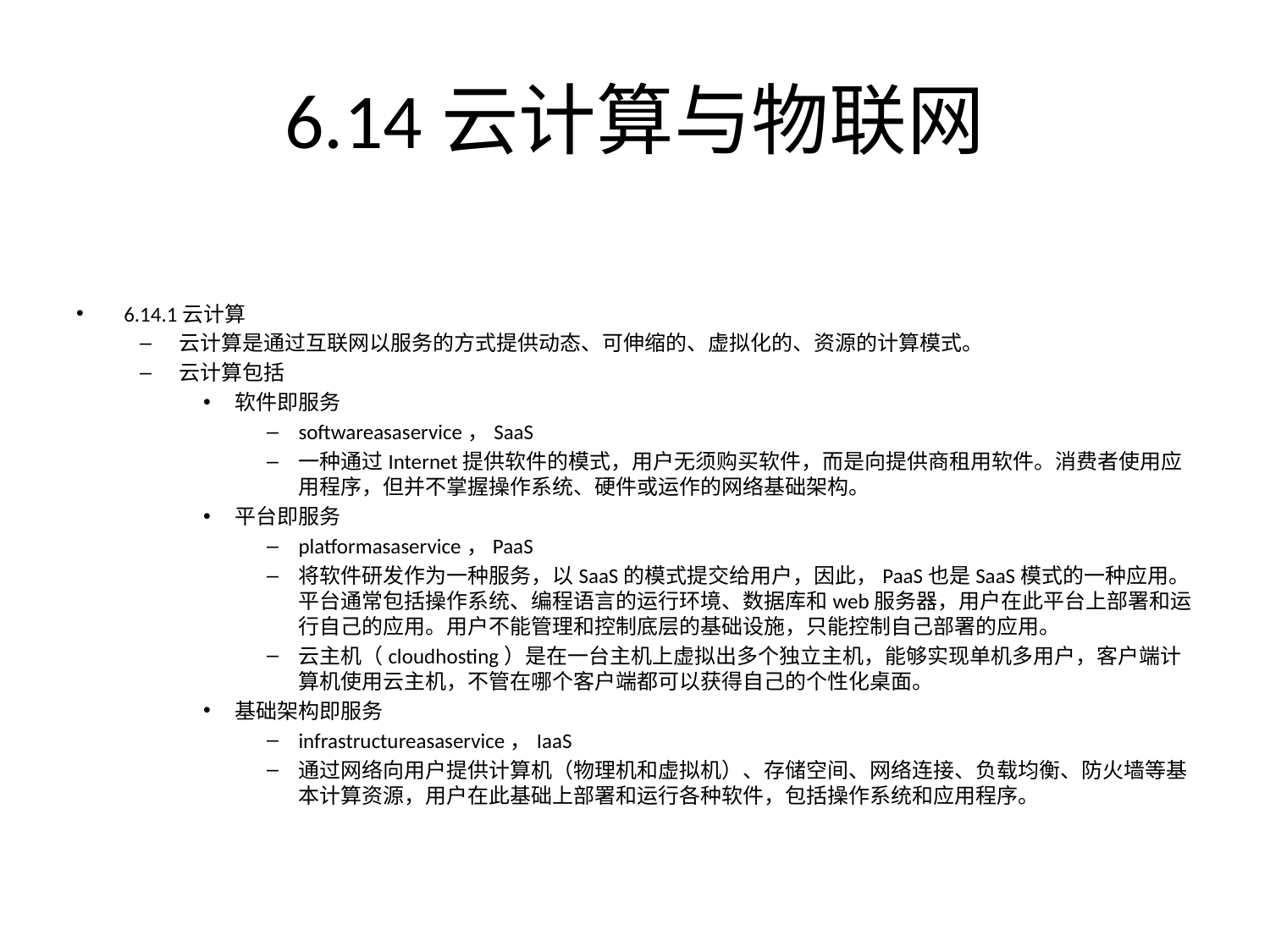

# 6.14云计算与物联网

6.14.1云计算
云计算是通过互联网以服务的方式提供动态、可伸缩的、虚拟化的、资源的计算模式。
云计算包括
软件即服务
softwareasaservice，SaaS
一种通过Internet提供软件的模式，用户无须购买软件，而是向提供商租用软件。消费者使用应用程序，但并不掌握操作系统、硬件或运作的网络基础架构。
平台即服务
platformasaservice，PaaS
将软件研发作为一种服务，以SaaS的模式提交给用户，因此，PaaS也是SaaS模式的一种应用。平台通常包括操作系统、编程语言的运行环境、数据库和web服务器，用户在此平台上部署和运行自己的应用。用户不能管理和控制底层的基础设施，只能控制自己部署的应用。
云主机（cloudhosting）是在一台主机上虚拟出多个独立主机，能够实现单机多用户，客户端计算机使用云主机，不管在哪个客户端都可以获得自己的个性化桌面。
基础架构即服务
infrastructureasaservice，IaaS
通过网络向用户提供计算机（物理机和虚拟机）、存储空间、网络连接、负载均衡、防火墙等基本计算资源，用户在此基础上部署和运行各种软件，包括操作系统和应用程序。